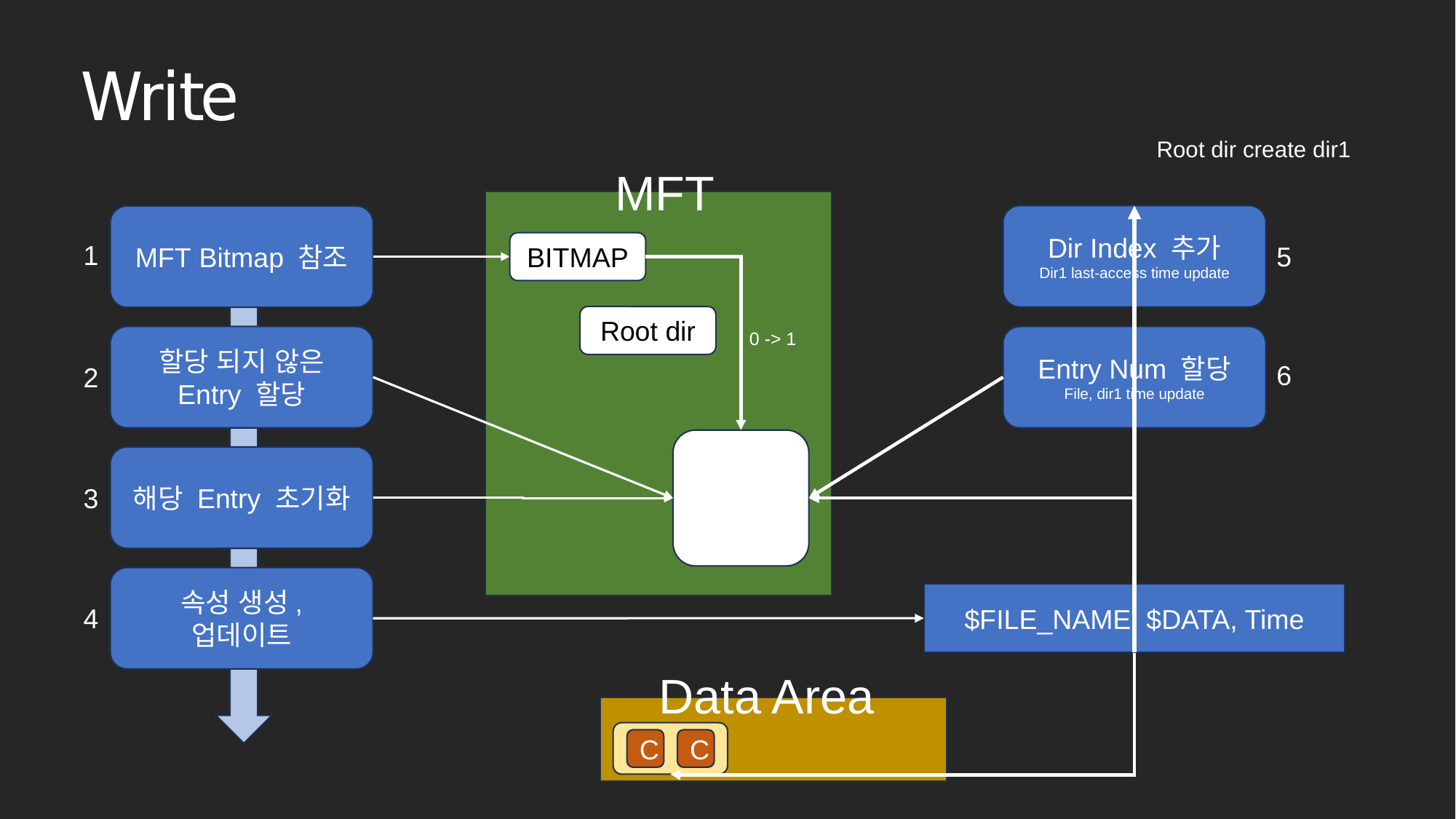

Write
Root dir create dir1
MFT

MFT Bitmap 참조

BITMAP
할당 되지 않은 Entry 할당

해당 Entry 초기화
속성 생성, 업데이트
Dir Index 추가
Dir1 last-access time update
1
5
Entry Num 할당
File, dir1 time update
6
2
3
$FILE_NAME, $DATA, Time
4
Root dir
0 -> 1
Data Area

C
C